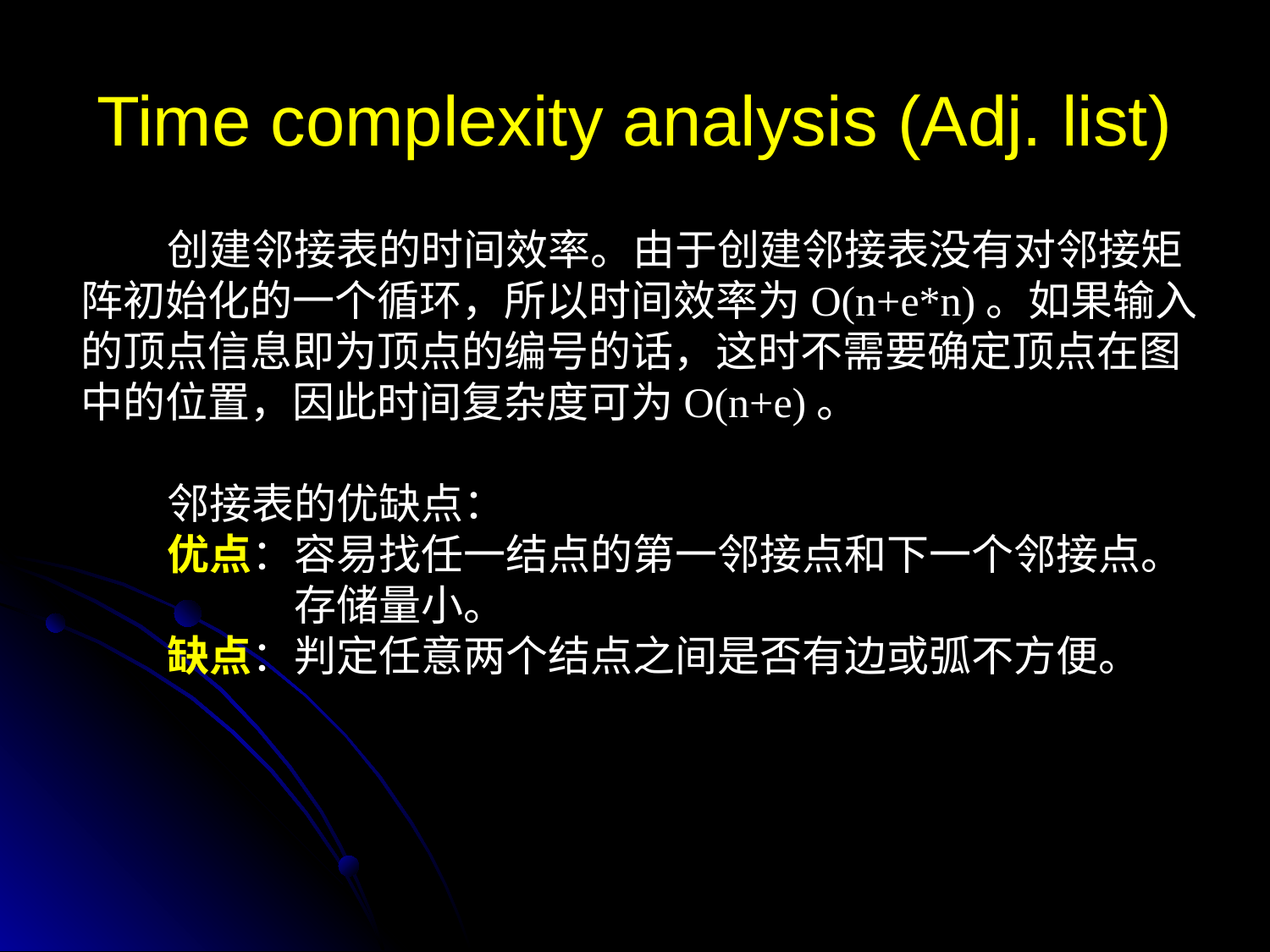

Time complexity analysis (Adj. list)
        创建邻接表的时间效率。由于创建邻接表没有对邻接矩阵初始化的一个循环，所以时间效率为O(n+e*n)。如果输入的顶点信息即为顶点的编号的话，这时不需要确定顶点在图中的位置，因此时间复杂度可为O(n+e)。

        邻接表的优缺点：
        优点：容易找任一结点的第一邻接点和下一个邻接点。
	        存储量小。
        缺点：判定任意两个结点之间是否有边或弧不方便。